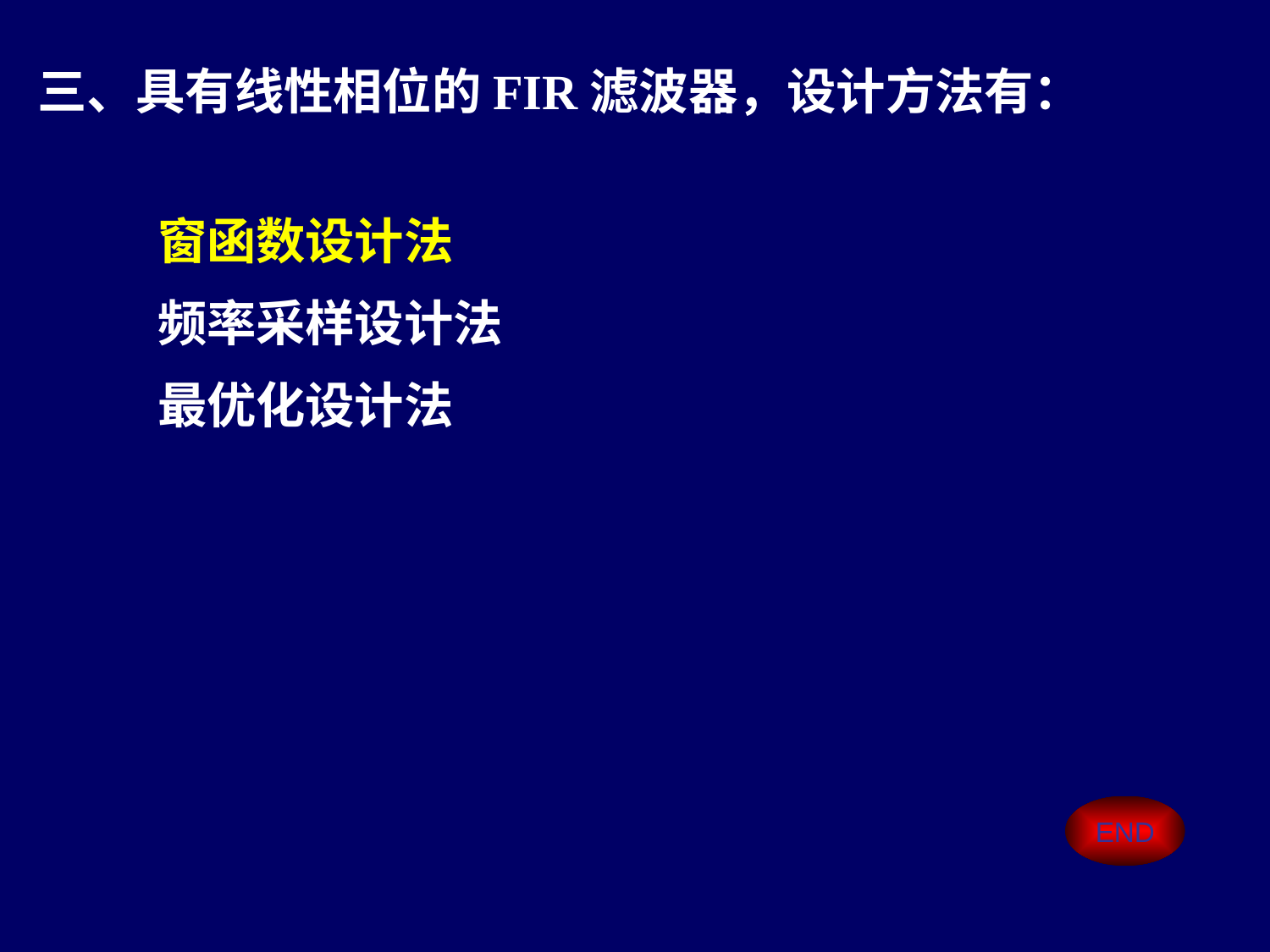

三、具有线性相位的FIR滤波器，设计方法有：
窗函数设计法
频率采样设计法
最优化设计法
END